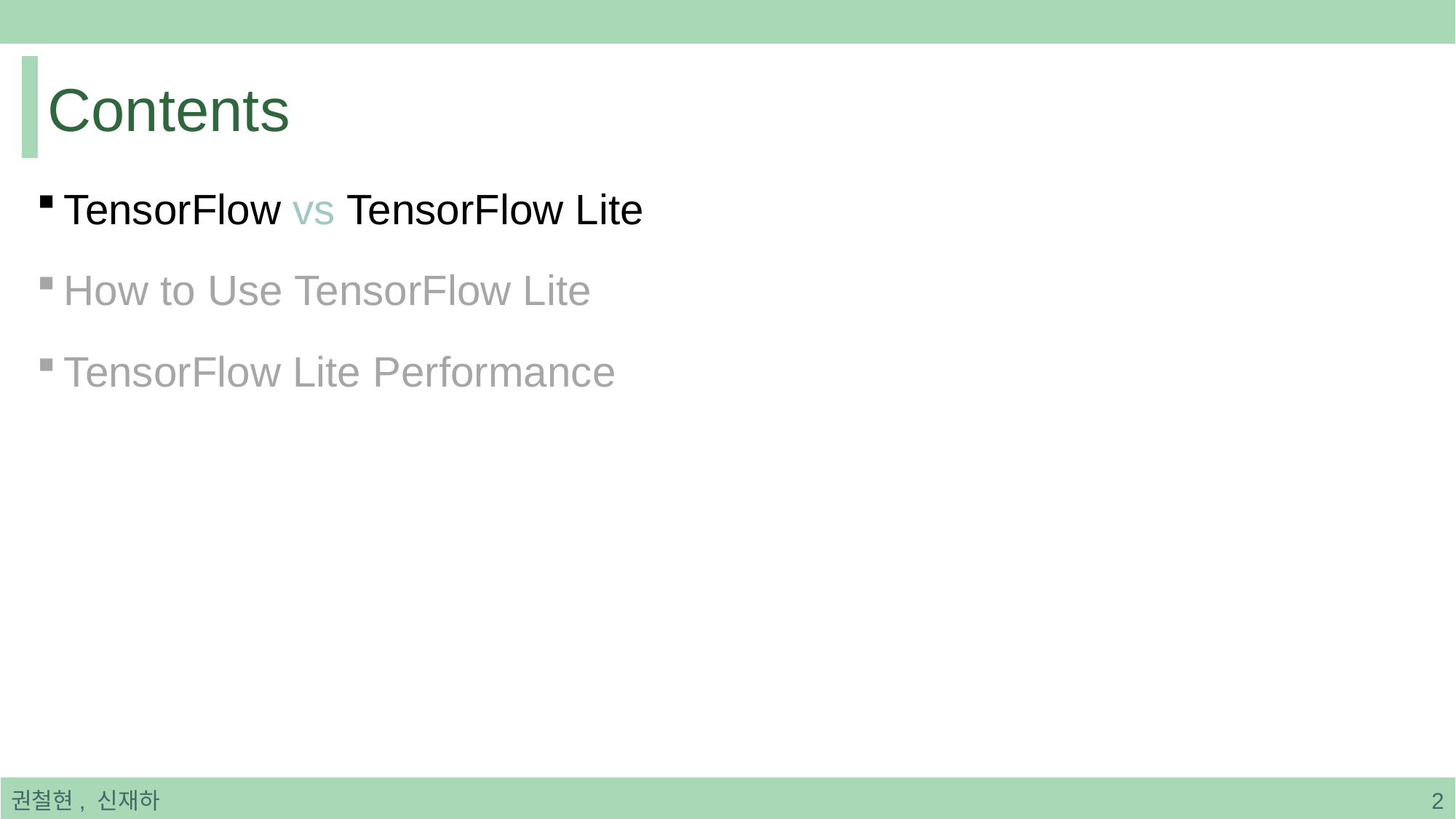

# Contents
TensorFlow vs TensorFlow Lite
How to Use TensorFlow Lite
TensorFlow Lite Performance
권철현, 신재하
2